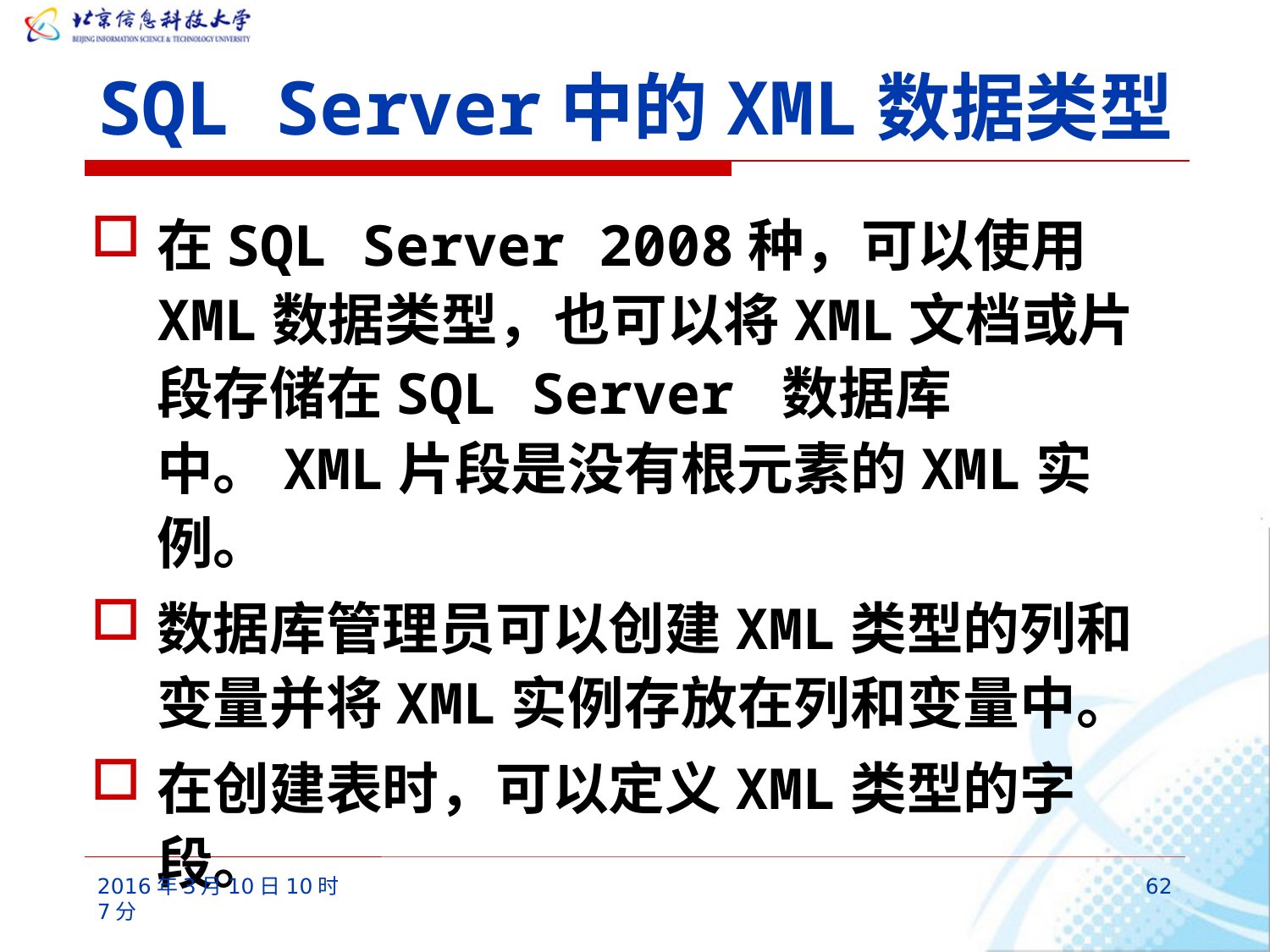

# SQL Server中的XML数据类型
在SQL Server 2008种，可以使用XML数据类型，也可以将XML文档或片段存储在SQL Server 数据库中。XML片段是没有根元素的XML实例。
数据库管理员可以创建XML类型的列和变量并将XML实例存放在列和变量中。
在创建表时，可以定义XML类型的字段。
2016年3月10日10时7分
62